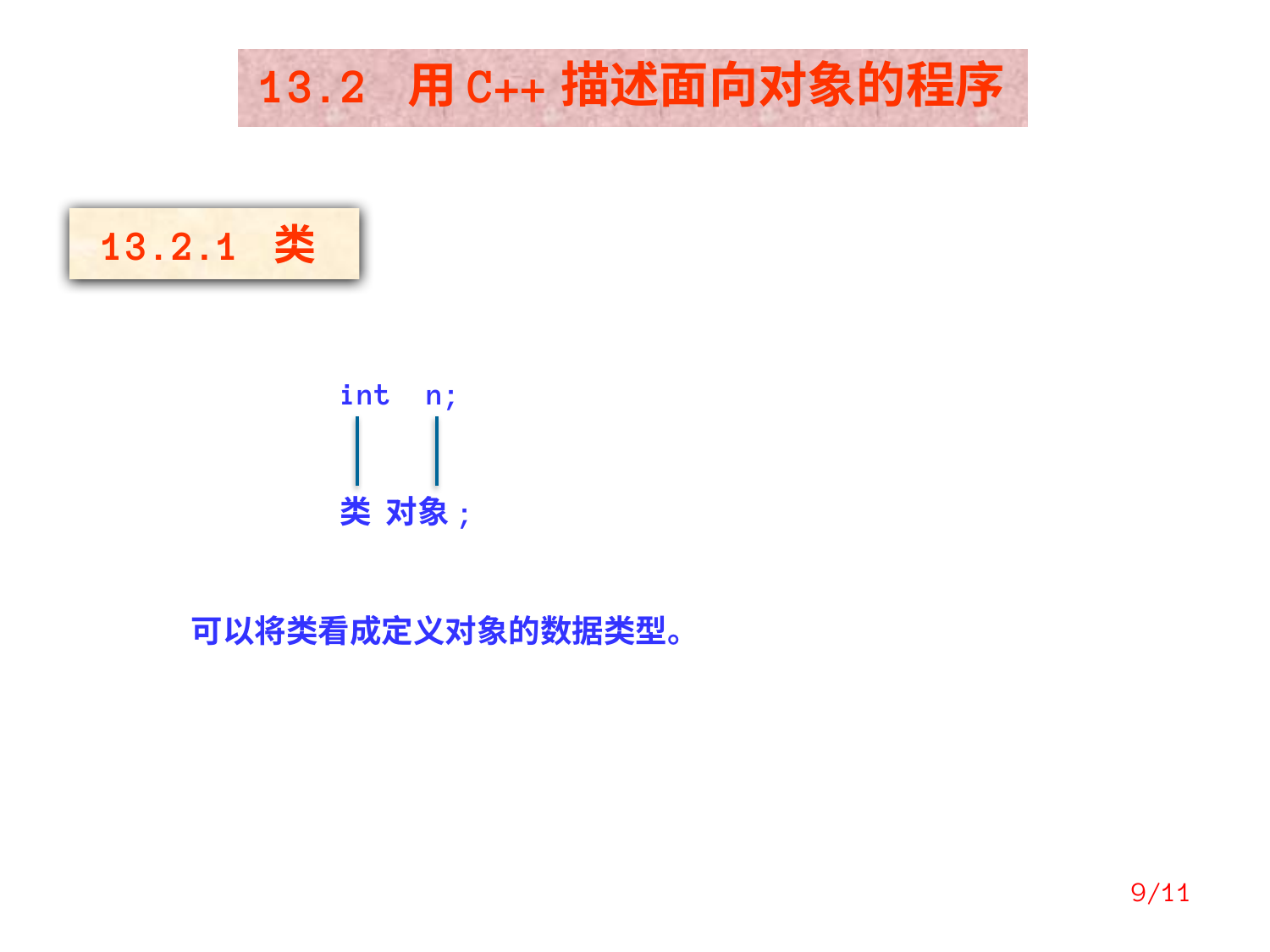

13.2 用C++描述面向对象的程序
13.2.1 类
int  n;
类  对象;
可以将类看成定义对象的数据类型。
9/11